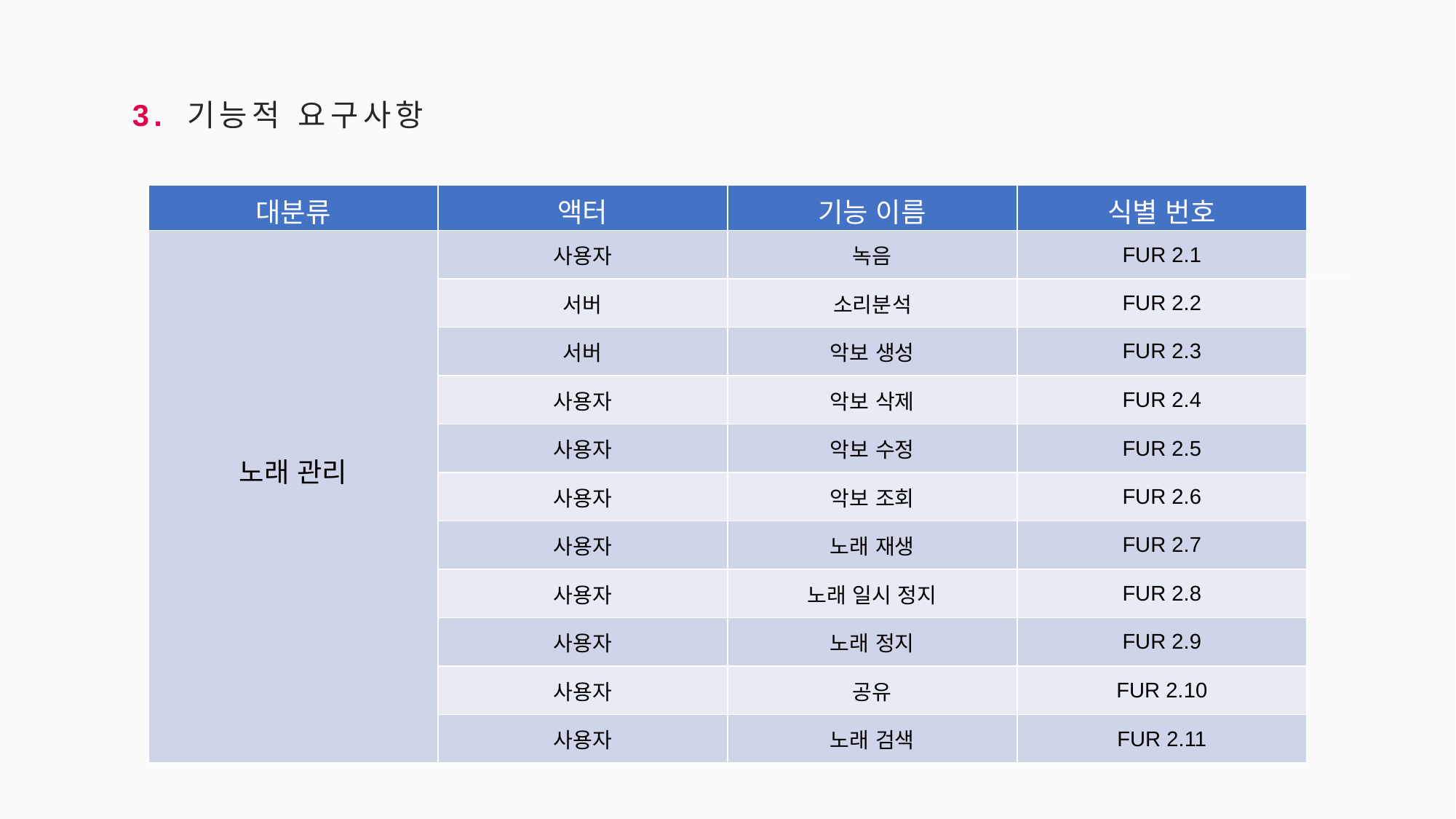

3. 기능적 요구사항
| 대분류 | 액터 | 기능 이름 | 식별 번호 |
| --- | --- | --- | --- |
| 노래 관리 | 사용자 | 녹음 | FUR 2.1 |
|  | 서버 | 소리분석 | FUR 2.2 |
|  | 서버 | 악보 생성 | FUR 2.3 |
|  | 사용자 | 악보 삭제 | FUR 2.4 |
|  | 사용자 | 악보 수정 | FUR 2.5 |
|  | 사용자 | 악보 조회 | FUR 2.6 |
|  | 사용자 | 노래 재생 | FUR 2.7 |
|  | 사용자 | 노래 일시 정지 | FUR 2.8 |
|  | 사용자 | 노래 정지 | FUR 2.9 |
|  | 사용자 | 공유 | FUR 2.10 |
|  | 사용자 | 노래 검색 | FUR 2.11 |
HumOn
디바이스에 저장되어 있는 Mp3 파일을 분석하여 간단한 코드 악보로 나타내어주게 된다.
조용한 곳에서 허밍 즉 목소리를 녹음하여
해당 주파수를 분석하여 단음 멜로디 악보를 생성해준다.